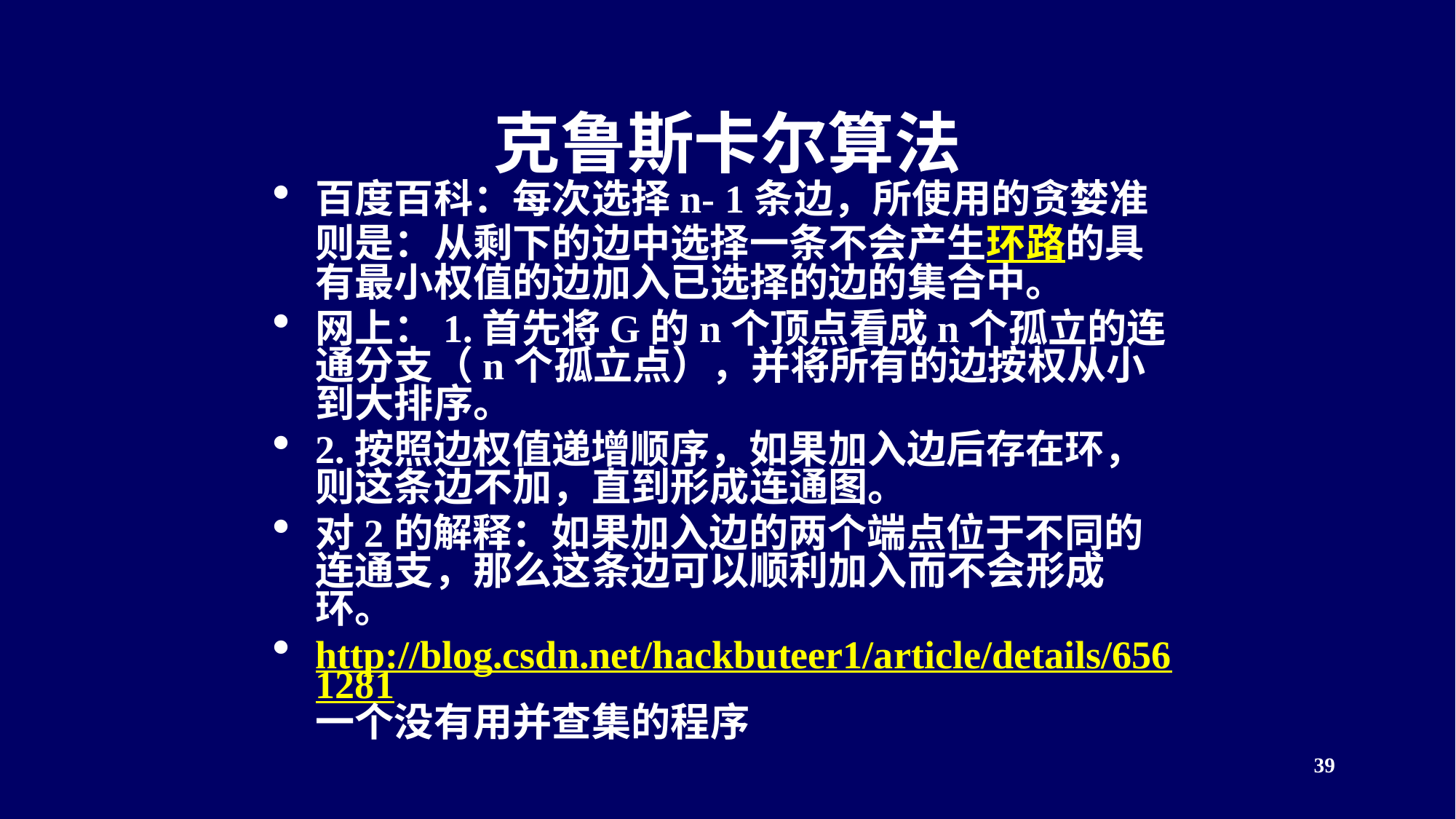

# 克鲁斯卡尔算法
百度百科：每次选择n- 1条边，所使用的贪婪准则是：从剩下的边中选择一条不会产生环路的具有最小权值的边加入已选择的边的集合中。
网上：1.首先将G的n个顶点看成n个孤立的连通分支（n个孤立点），并将所有的边按权从小到大排序。
2.按照边权值递增顺序，如果加入边后存在环，则这条边不加，直到形成连通图。
对2的解释：如果加入边的两个端点位于不同的连通支，那么这条边可以顺利加入而不会形成环。
http://blog.csdn.net/hackbuteer1/article/details/6561281一个没有用并查集的程序
39